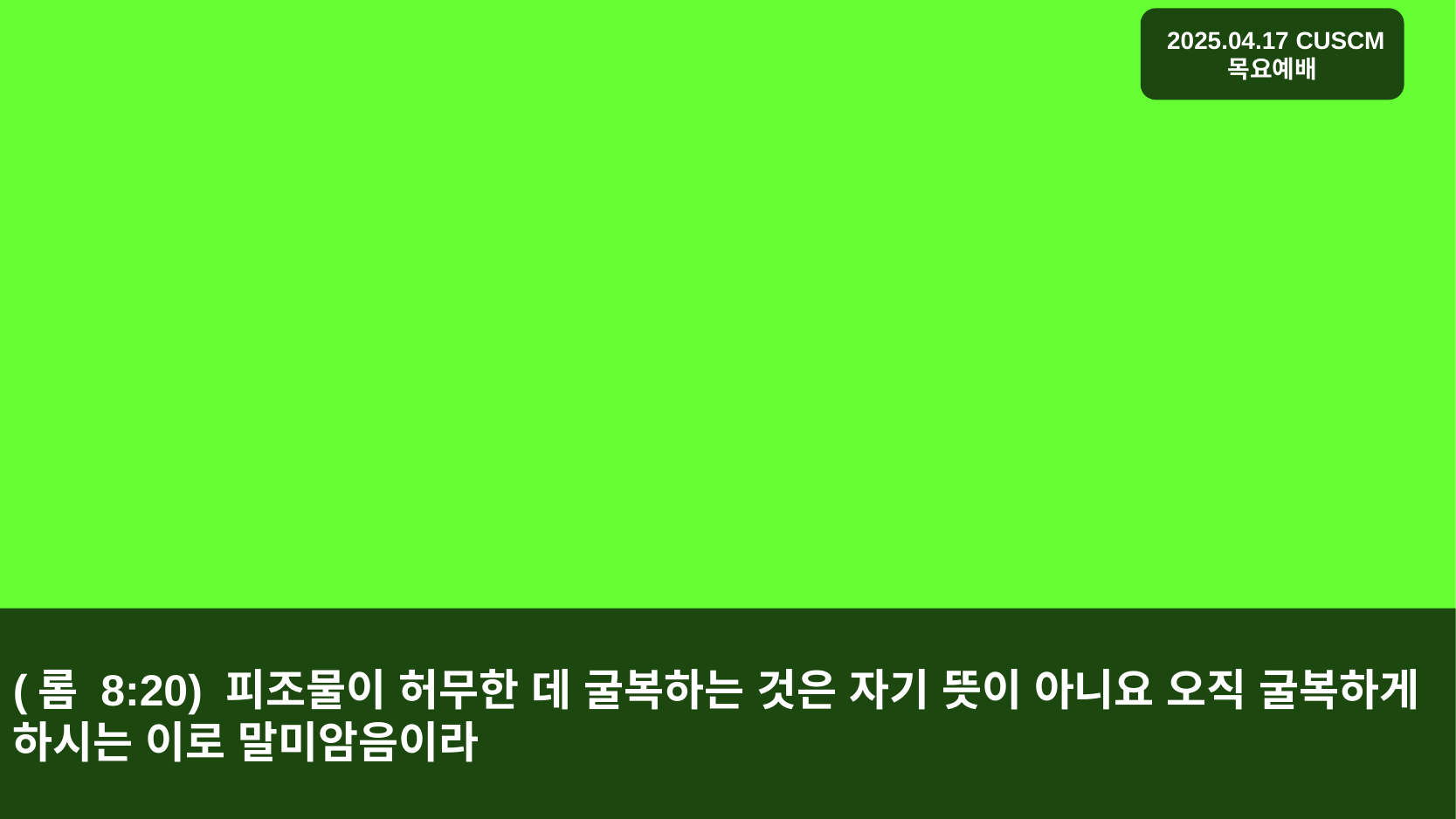

# (롬 8:20) 피조물이 허무한 데 굴복하는 것은 자기 뜻이 아니요 오직 굴복하게 하시는 이로 말미암음이라